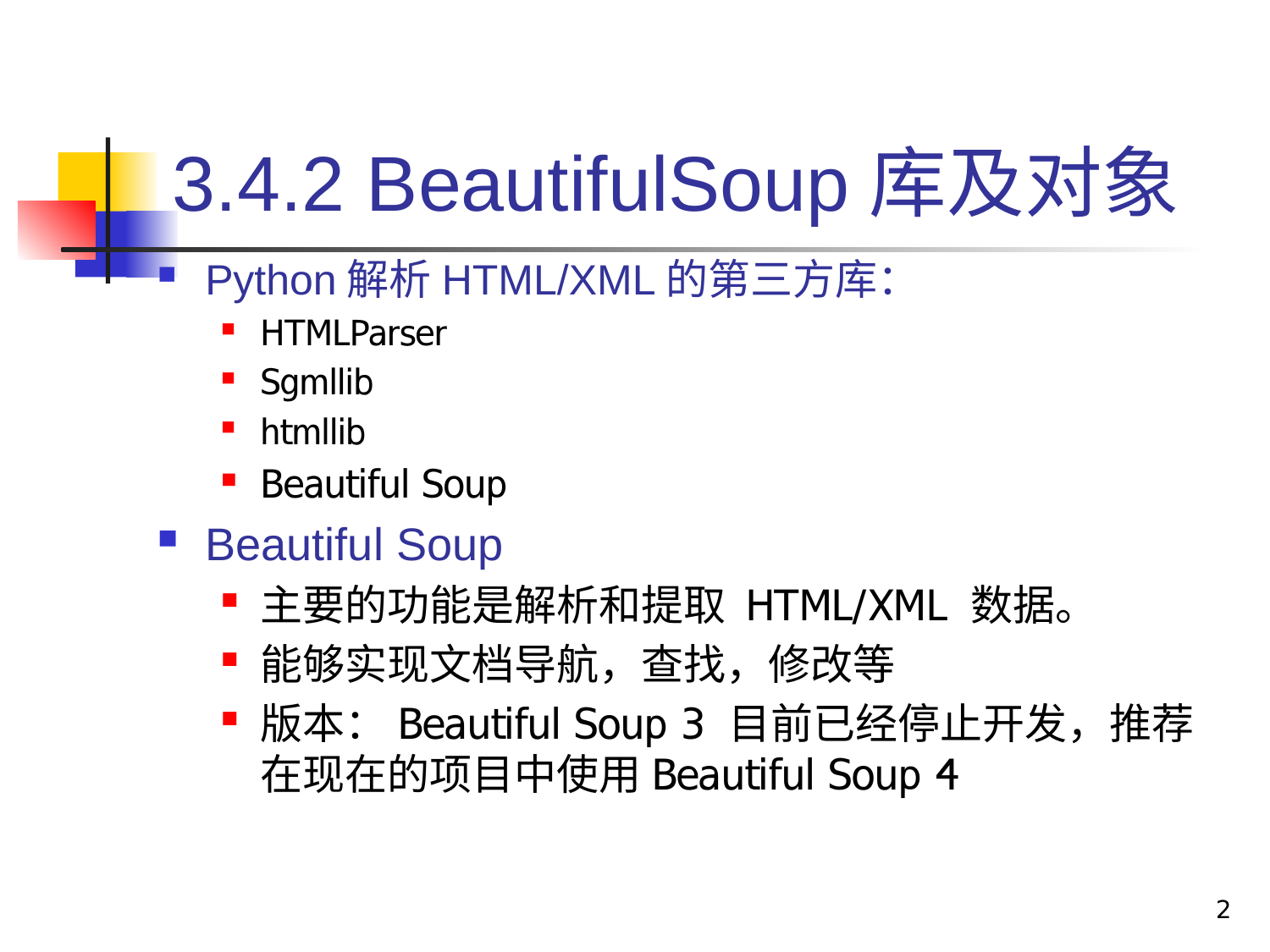

# 3.4.2 BeautifulSoup库及对象
Python解析HTML/XML的第三方库：
HTMLParser
Sgmllib
htmllib
Beautiful Soup
Beautiful Soup
主要的功能是解析和提取 HTML/XML 数据。
能够实现文档导航，查找，修改等
版本：Beautiful Soup 3 目前已经停止开发，推荐在现在的项目中使用Beautiful Soup 4

2